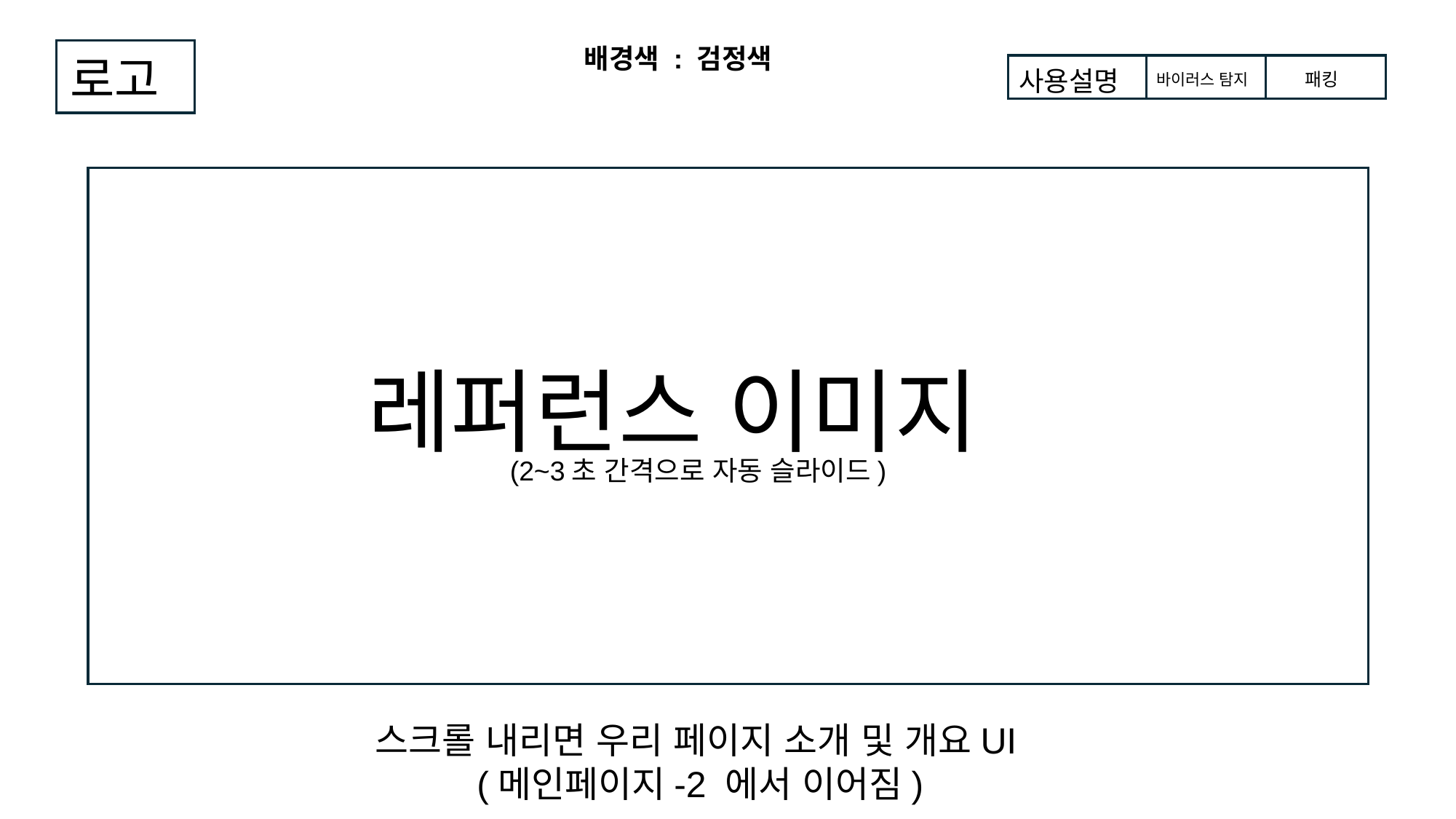

배경색 : 검정색
ㅇㅇㅇㅇ
로고

사용설명
패킹
바이러스 탐지

레퍼런스 이미지
(2~3초 간격으로 자동 슬라이드)
스크롤 내리면 우리 페이지 소개 및 개요UI
          (메인페이지-2 에서 이어짐)